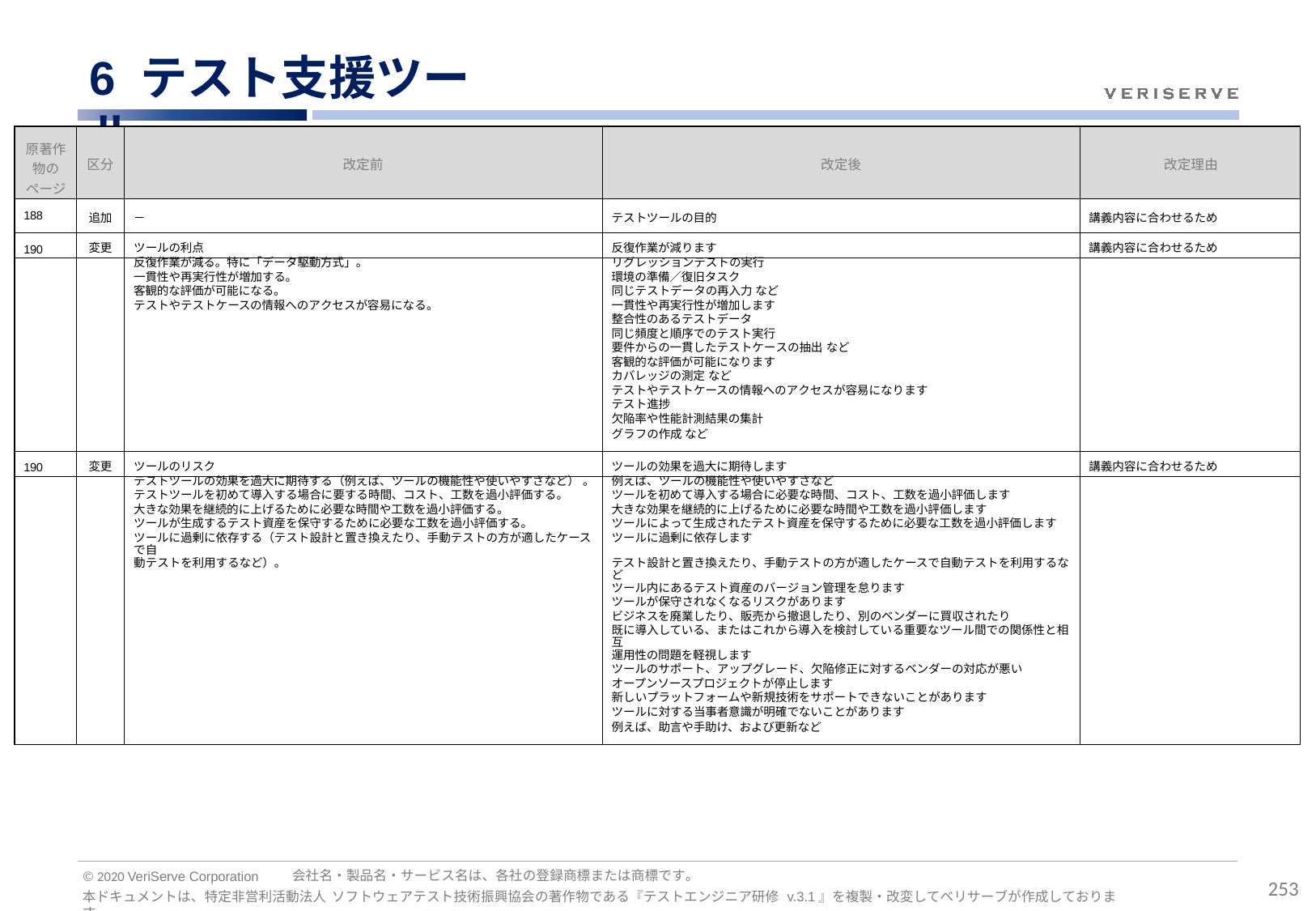

# 6 テスト支援ツール

| 原著作 物の ページ | 区分 | 改定前 | 改定後 | 改定理由 |
| --- | --- | --- | --- | --- |
| 188 | 追加 | － | テストツールの目的 | 講義内容に合わせるため |
| 190 | 変更 | ツールの利点 | 反復作業が減ります | 講義内容に合わせるため |
|  |  | 反復作業が減る。特に「データ駆動方式」。 | リグレッションテストの実行 |  |
|  |  | 一貫性や再実行性が増加する。 | 環境の準備／復旧タスク |  |
|  |  | 客観的な評価が可能になる。 | 同じテストデータの再入力 など |  |
|  |  | テストやテストケースの情報へのアクセスが容易になる。 | 一貫性や再実行性が増加します |  |
|  |  |  | 整合性のあるテストデータ |  |
|  |  |  | 同じ頻度と順序でのテスト実行 |  |
|  |  |  | 要件からの一貫したテストケースの抽出 など |  |
|  |  |  | 客観的な評価が可能になります |  |
|  |  |  | カバレッジの測定 など |  |
|  |  |  | テストやテストケースの情報へのアクセスが容易になります |  |
|  |  |  | テスト進捗 |  |
|  |  |  | 欠陥率や性能計測結果の集計 |  |
|  |  |  | グラフの作成 など |  |
| 190 | 変更 | ツールのリスク | ツールの効果を過大に期待します | 講義内容に合わせるため |
|  |  | テストツールの効果を過大に期待する（例えば、ツールの機能性や使いやすさなど） 。 | 例えば、ツールの機能性や使いやすさなど |  |
|  |  | テストツールを初めて導入する場合に要する時間、コスト、工数を過小評価する。 | ツールを初めて導入する場合に必要な時間、コスト、工数を過小評価します |  |
|  |  | 大きな効果を継続的に上げるために必要な時間や工数を過小評価する。 | 大きな効果を継続的に上げるために必要な時間や工数を過小評価します |  |
|  |  | ツールが生成するテスト資産を保守するために必要な工数を過小評価する。 | ツールによって生成されたテスト資産を保守するために必要な工数を過小評価します |  |
|  |  | ツールに過剰に依存する（テスト設計と置き換えたり、手動テストの方が適したケースで自 | ツールに過剰に依存します |  |
|  |  | 動テストを利用するなど）。 | テスト設計と置き換えたり、手動テストの方が適したケースで自動テストを利用するなど |  |
|  |  |  | ツール内にあるテスト資産のバージョン管理を怠ります |  |
|  |  |  | ツールが保守されなくなるリスクがあります |  |
|  |  |  | ビジネスを廃業したり、販売から撤退したり、別のベンダーに買収されたり |  |
|  |  |  | 既に導入している、またはこれから導入を検討している重要なツール間での関係性と相互 |  |
|  |  |  | 運用性の問題を軽視します |  |
|  |  |  | ツールのサポート、アップグレード、欠陥修正に対するベンダーの対応が悪い |  |
|  |  |  | オープンソースプロジェクトが停止します |  |
|  |  |  | 新しいプラットフォームや新規技術をサポートできないことがあります |  |
|  |  |  | ツールに対する当事者意識が明確でないことがあります |  |
|  |  |  | 例えば、助言や手助け、および更新など |  |
会社名・製品名・サービス名は、各社の登録商標または商標です。
© 2020 VeriServe Corporation
253
本ドキュメントは、特定非営利活動法人 ソフトウェアテスト技術振興協会の著作物である『テストエンジニア研修 v.3.1』を複製・改変してベリサーブが作成しております。